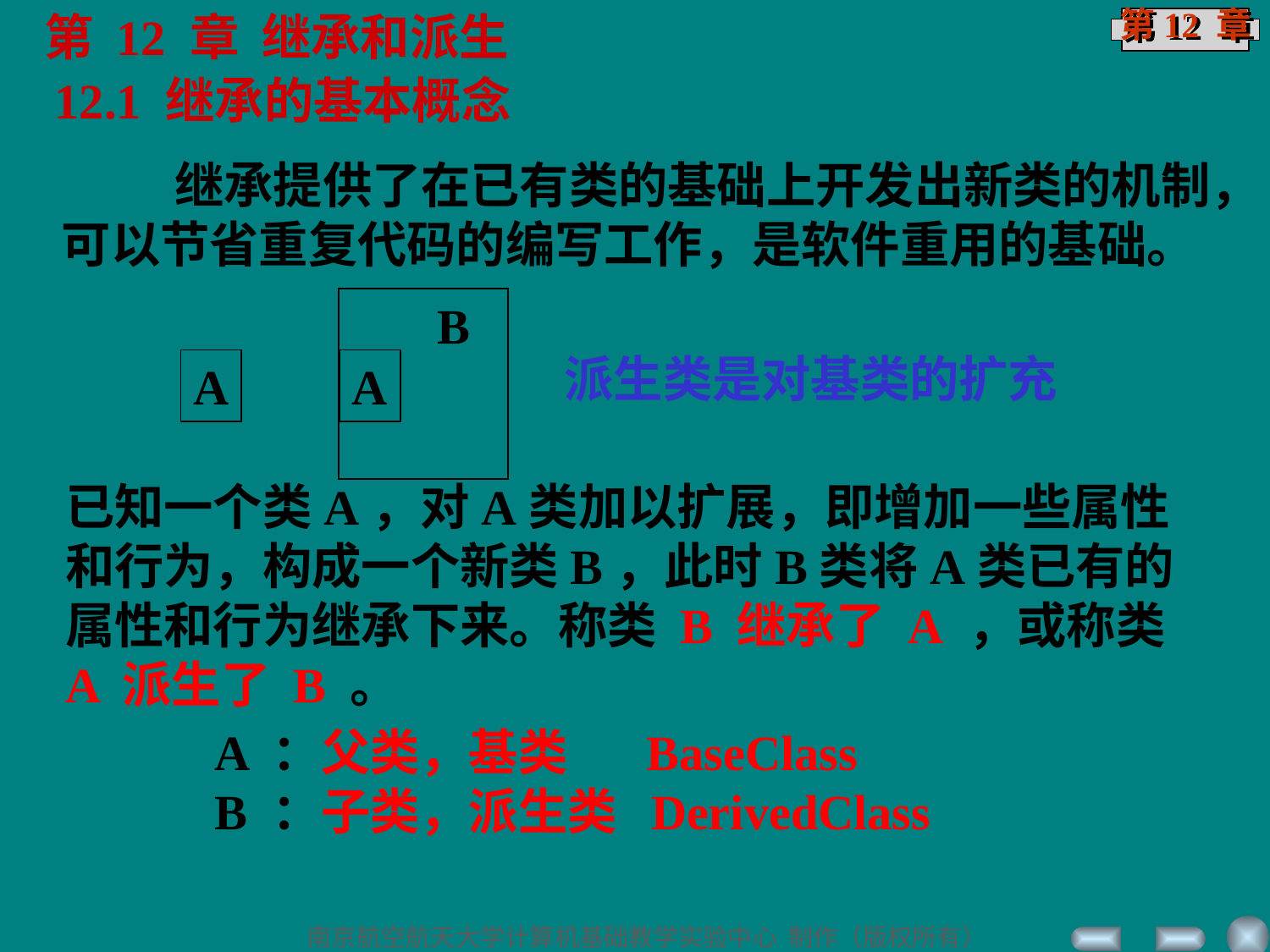

第 12 章  继承和派生
12.1 继承的基本概念
         继承提供了在已有类的基础上开发出新类的机制，
可以节省重复代码的编写工作，是软件重用的基础。
       B

A
A
派生类是对基类的扩充
已知一个类A，对A类加以扩展，即增加一些属性和行为，构成一个新类B，此时B类将A类已有的属性和行为继承下来。称类 B 继承了 A ，或称类 A 派生了 B 。
A ：父类，基类      BaseClass
B ：子类，派生类  DerivedClass